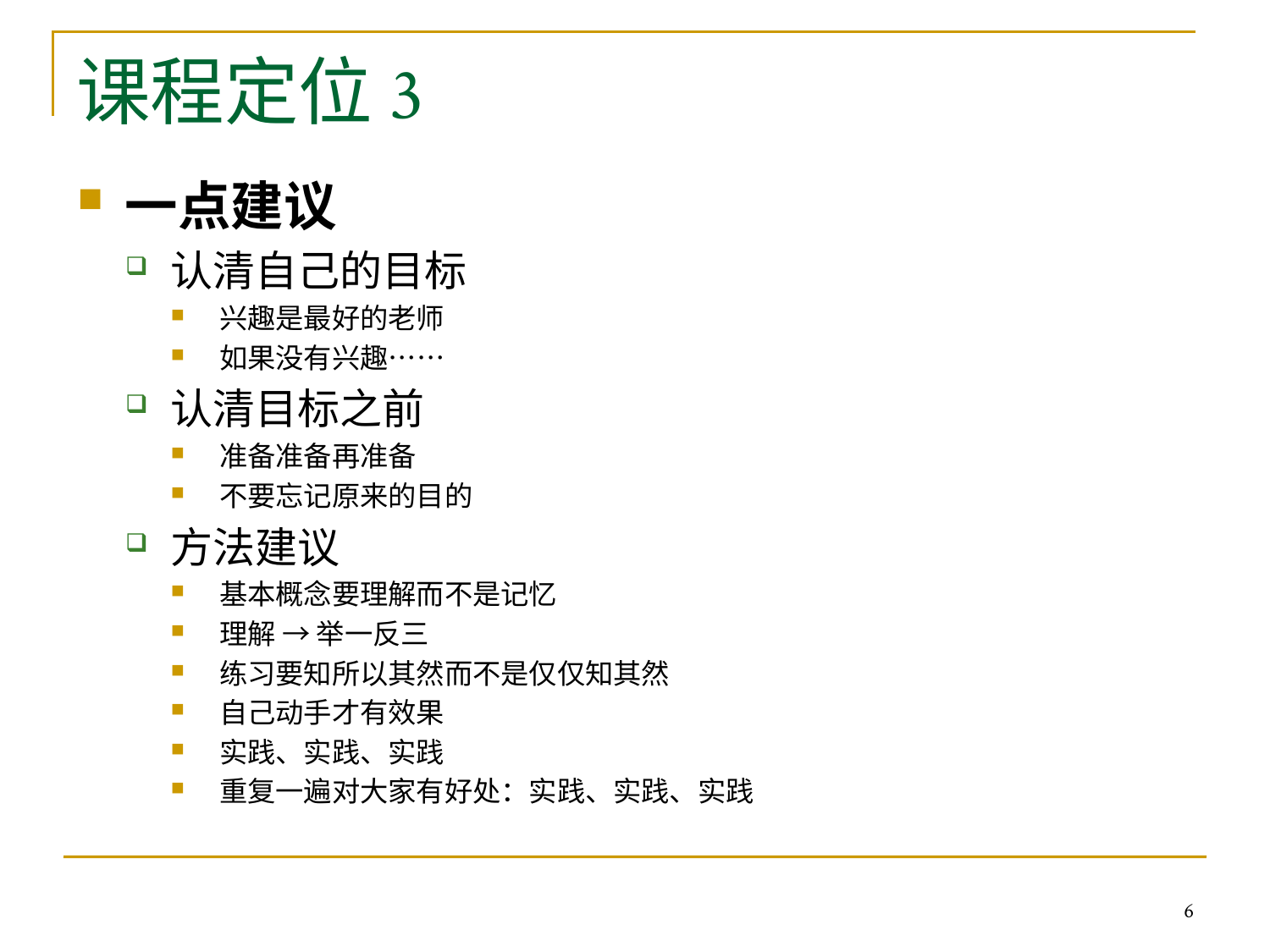

# 课程定位3
一点建议
认清自己的目标
兴趣是最好的老师
如果没有兴趣……
认清目标之前
准备准备再准备
不要忘记原来的目的
方法建议
基本概念要理解而不是记忆
理解 → 举一反三
练习要知所以其然而不是仅仅知其然
自己动手才有效果
实践、实践、实践
重复一遍对大家有好处：实践、实践、实践

6